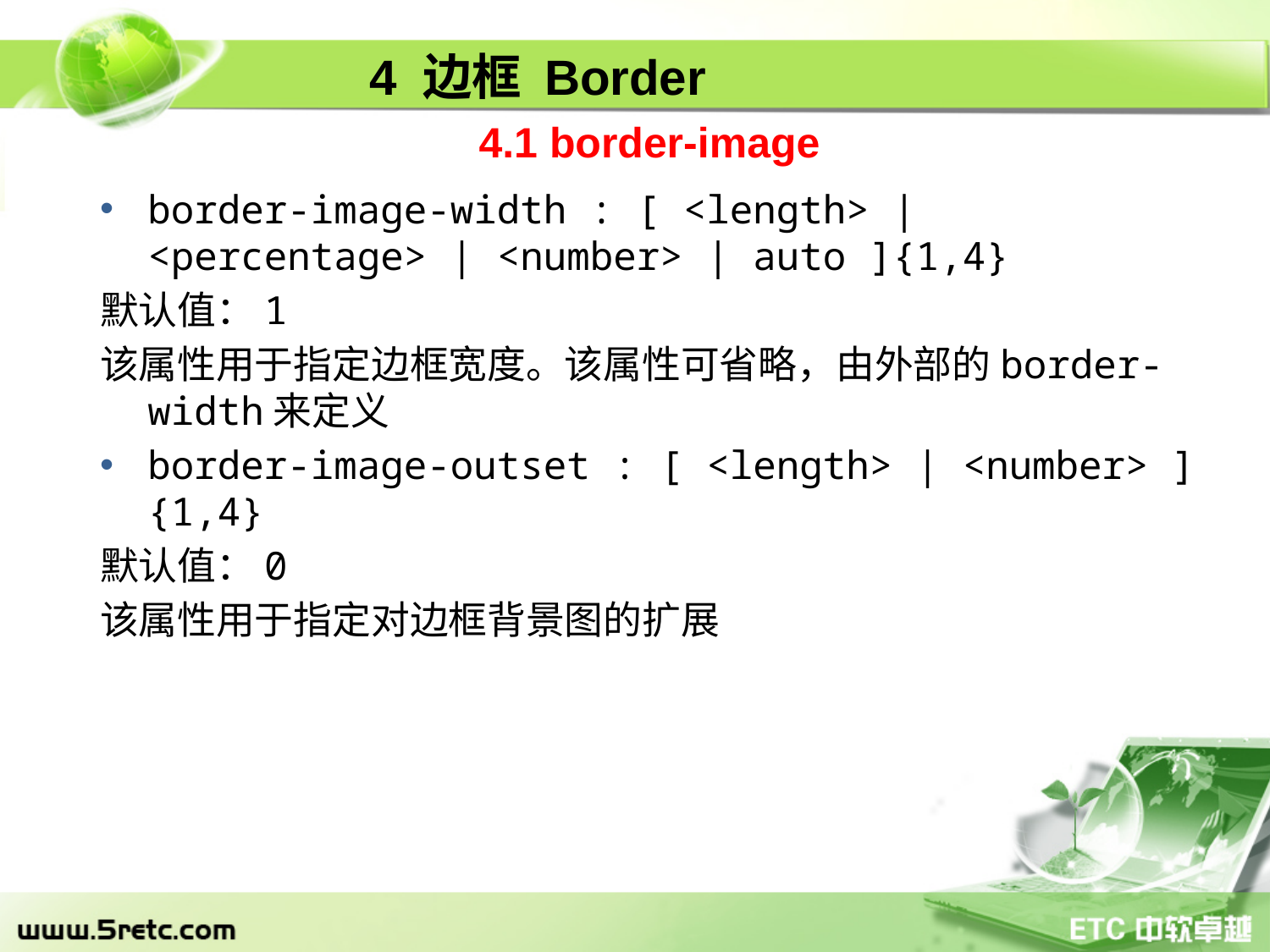

4 边框 Border

4.1 border-image
border-image-width : [ <length> | <percentage> | <number> | auto ]{1,4}
默认值：1
该属性用于指定边框宽度。该属性可省略，由外部的border-width来定义
border-image-outset : [ <length> | <number> ]{1,4}
默认值：0
该属性用于指定对边框背景图的扩展